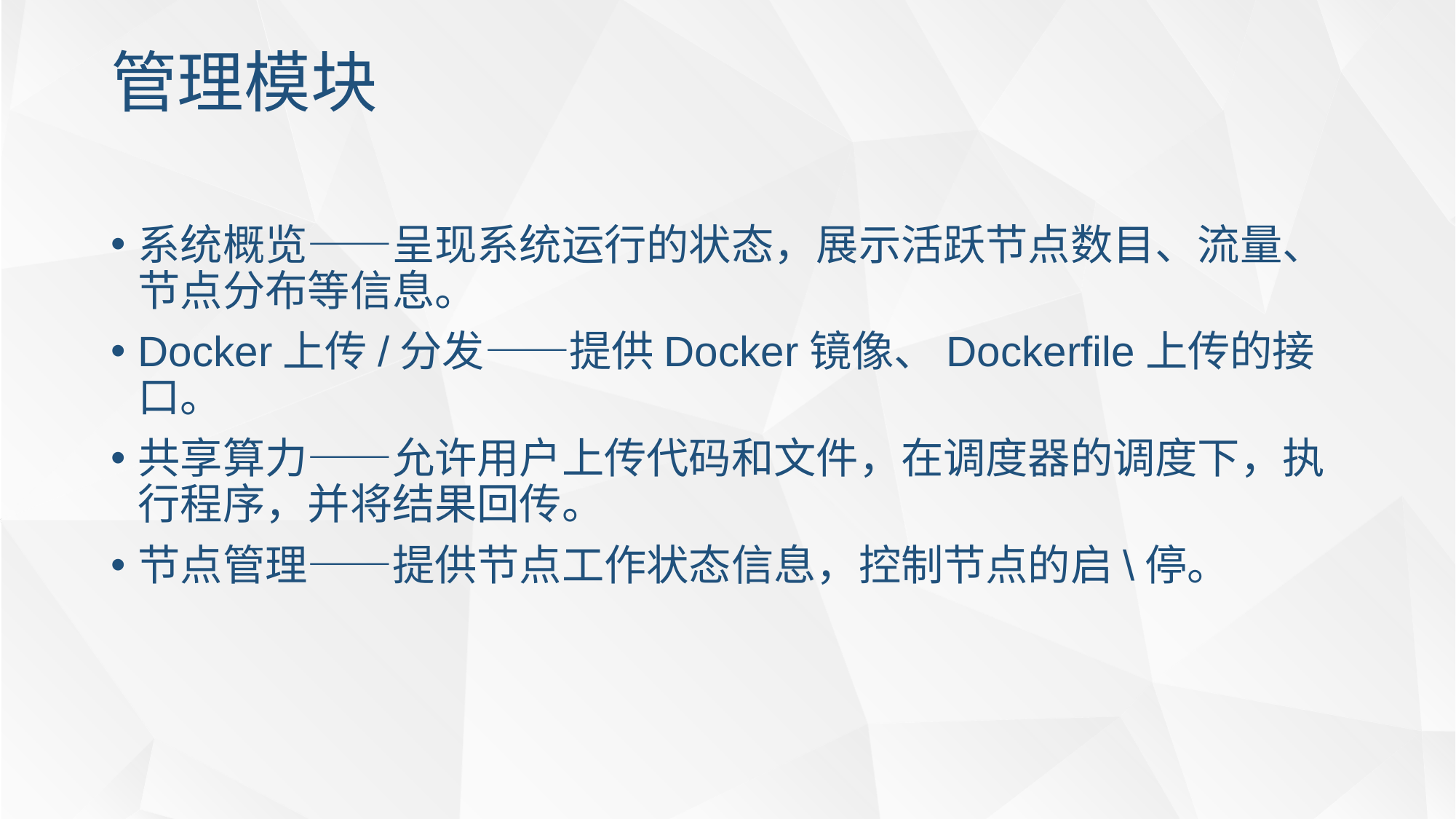

# 管理模块
系统概览——呈现系统运行的状态，展示活跃节点数目、流量、节点分布等信息。
Docker上传/分发——提供Docker镜像、Dockerfile上传的接口。
共享算力——允许用户上传代码和文件，在调度器的调度下，执行程序，并将结果回传。
节点管理——提供节点工作状态信息，控制节点的启\停。